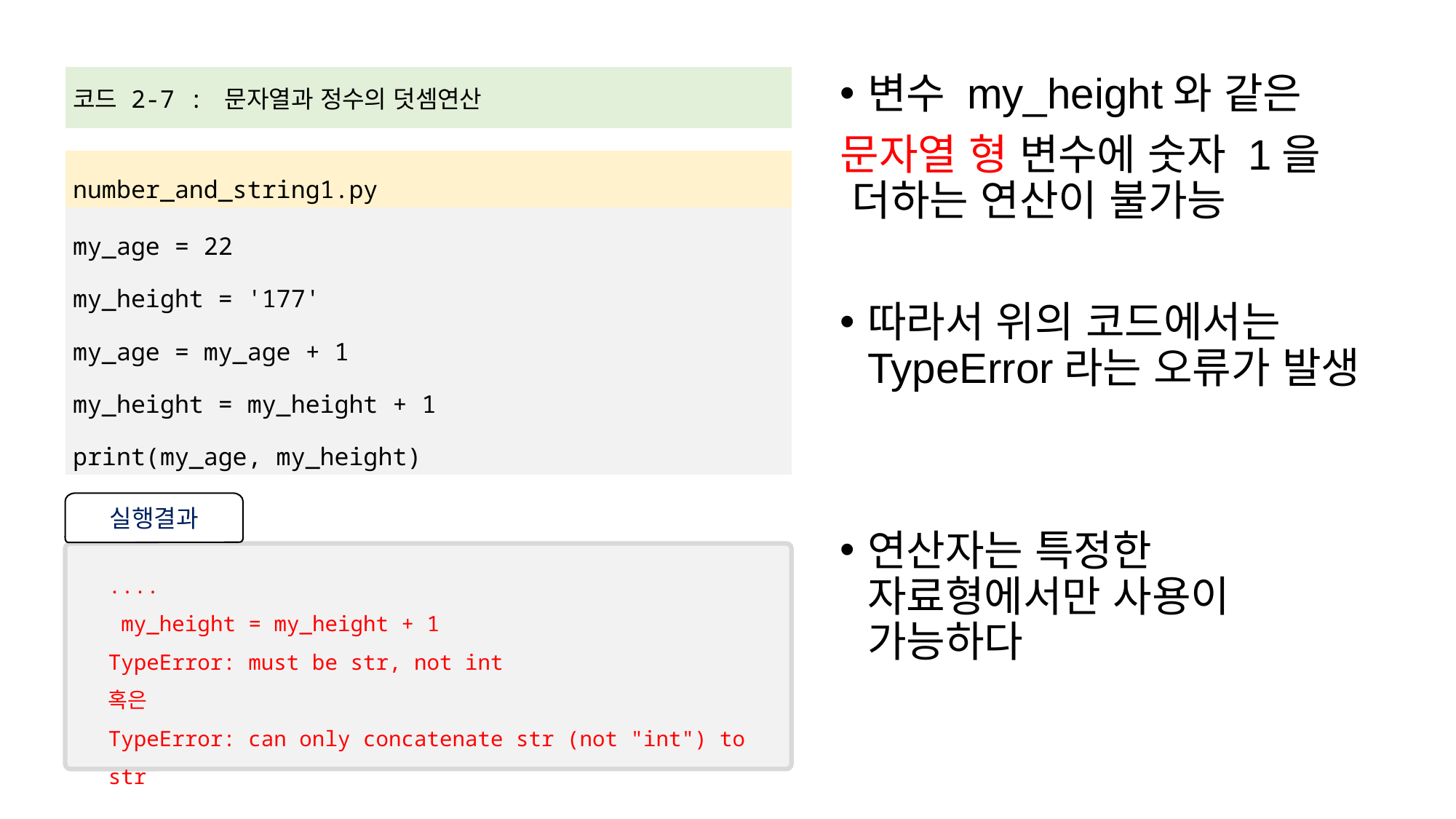

| 코드 2-7 : 문자열과 정수의 덧셈연산 |
| --- |
|  |
| number\_and\_string1.py |
| my\_age = 22 my\_height = '177' my\_age = my\_age + 1 my\_height = my\_height + 1 print(my\_age, my\_height) |
변수 my_height와 같은
문자열 형 변수에 숫자 1을      더하는 연산이 불가능

따라서 위의 코드에서는 TypeError라는 오류가 발생

연산자는 특정한 자료형에서만 사용이 가능하다

실행결과

....
 my_height = my_height + 1
TypeError: must be str, not int
혹은
TypeError: can only concatenate str (not "int") to str